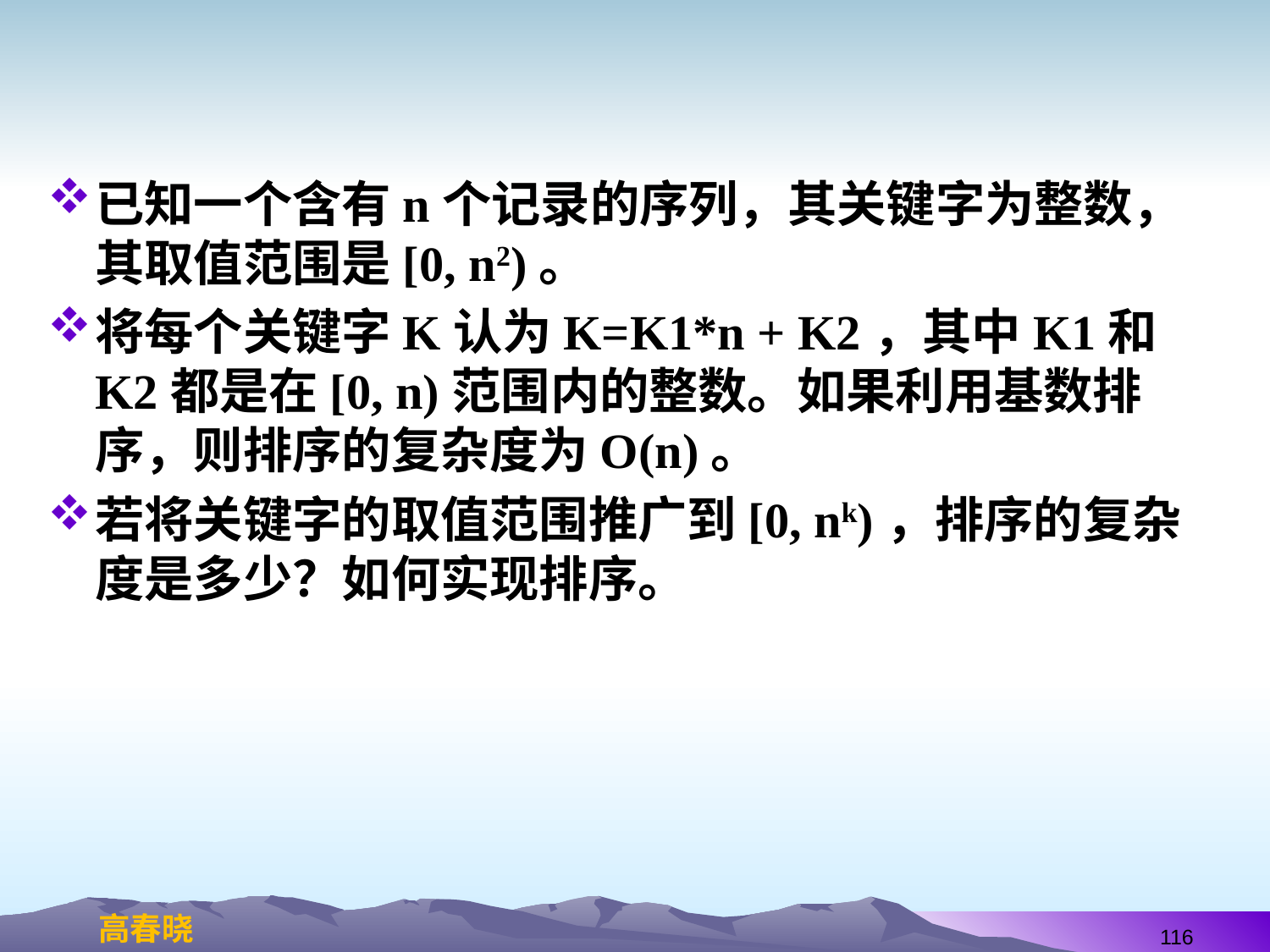

#
已知一个含有n个记录的序列，其关键字为整数，其取值范围是[0, n2)。
将每个关键字K认为K=K1*n + K2，其中K1和K2都是在[0, n)范围内的整数。如果利用基数排序，则排序的复杂度为O(n)。
若将关键字的取值范围推广到[0, nk)，排序的复杂度是多少？如何实现排序。

116